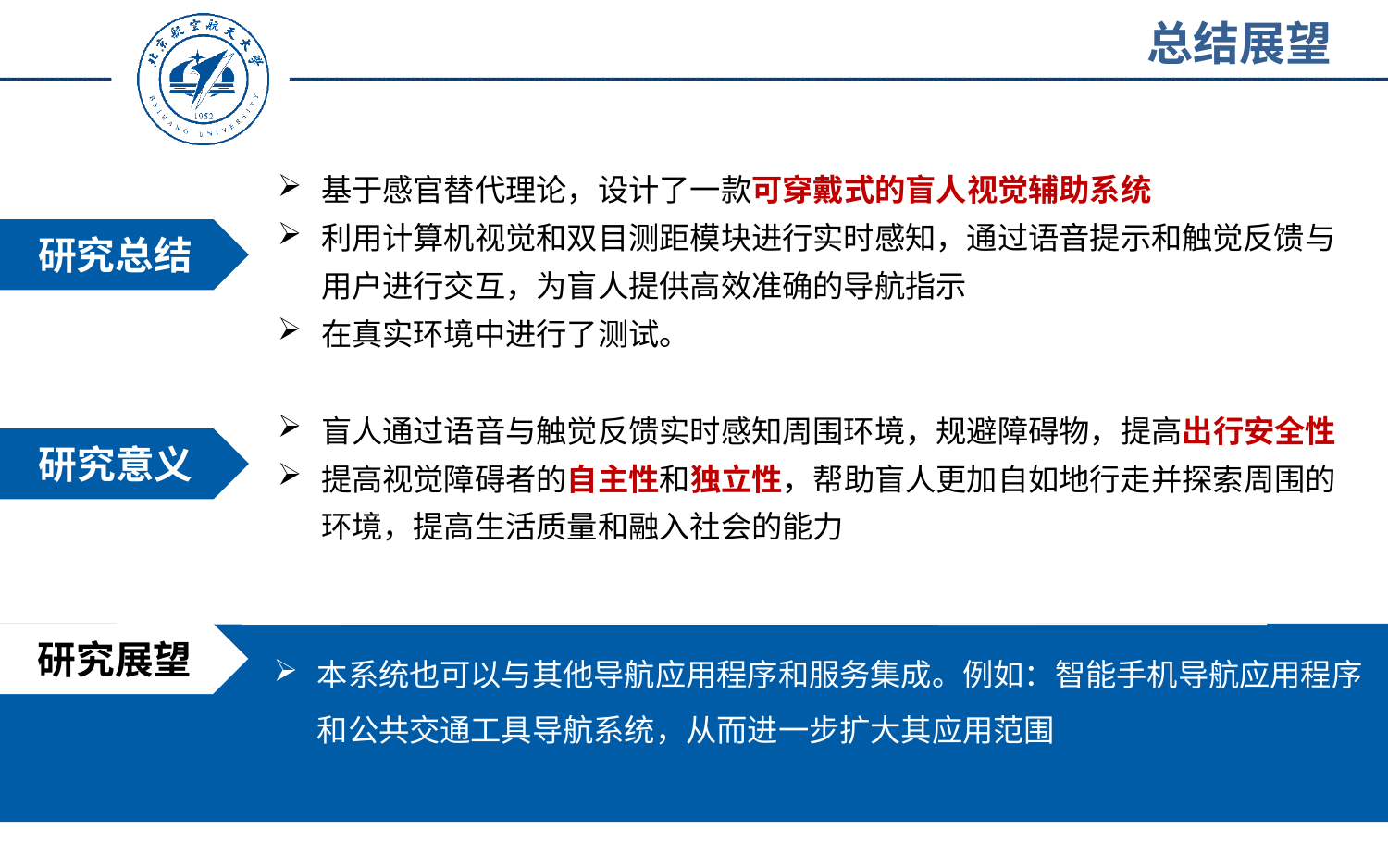

总结展望
基于感官替代理论，设计了一款可穿戴式的盲人视觉辅助系统
利用计算机视觉和双目测距模块进行实时感知，通过语音提示和触觉反馈与用户进行交互，为盲人提供高效准确的导航指示
在真实环境中进行了测试。
研究总结
盲人通过语音与触觉反馈实时感知周围环境，规避障碍物，提高出行安全性
提高视觉障碍者的自主性和独立性，帮助盲人更加自如地行走并探索周围的环境，提高生活质量和融入社会的能力
研究意义

本系统也可以与其他导航应用程序和服务集成。例如：智能手机导航应用程序和公共交通工具导航系统，从而进一步扩大其应用范围
研究展望